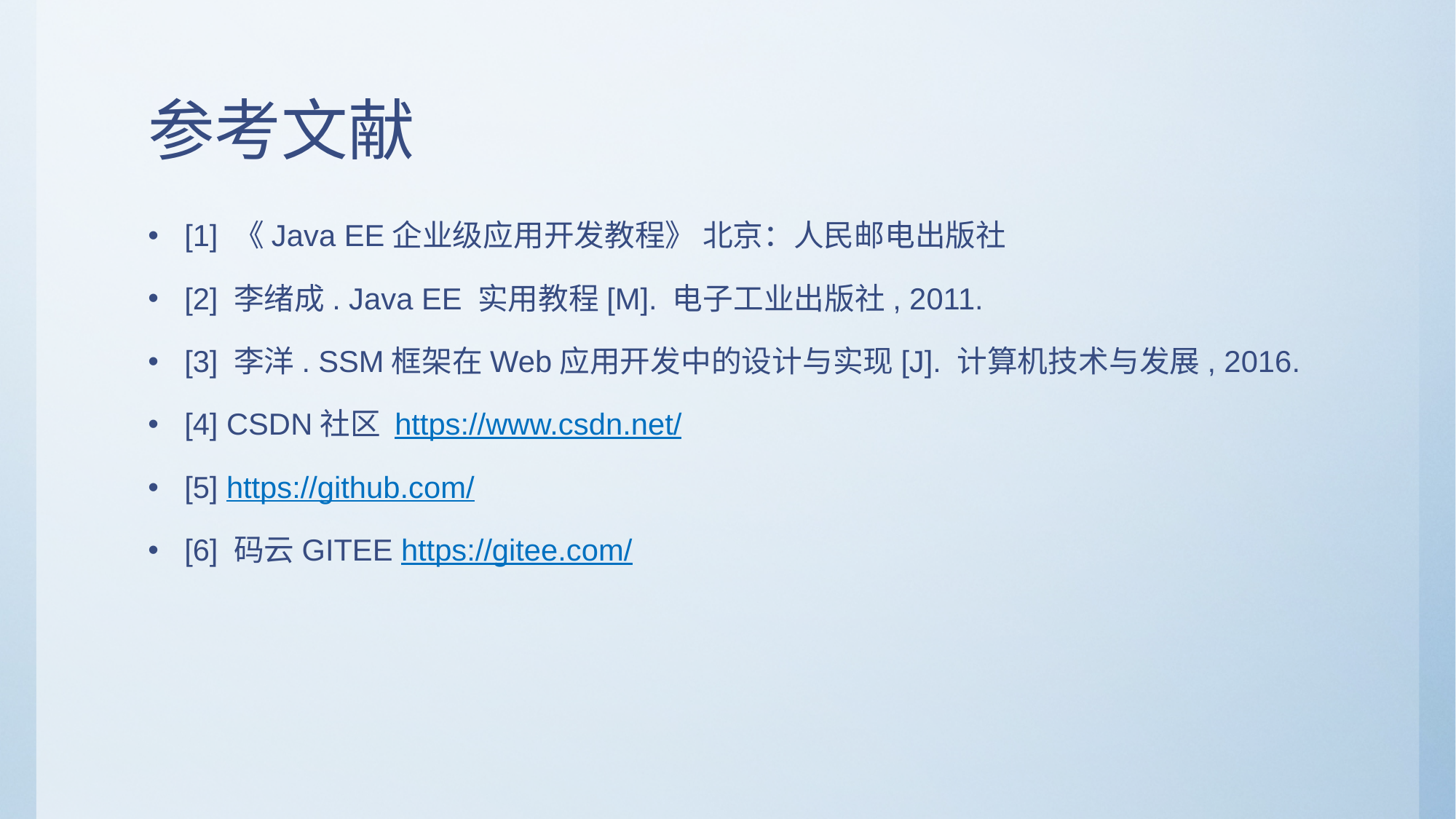

# 参考文献
[1] 《Java EE企业级应用开发教程》 北京：人民邮电出版社
[2] 李绪成. Java EE 实用教程[M]. 电子工业出版社, 2011.
[3] 李洋. SSM框架在Web应用开发中的设计与实现[J]. 计算机技术与发展, 2016.
[4] CSDN社区 https://www.csdn.net/
[5] https://github.com/
[6] 码云GITEE https://gitee.com/